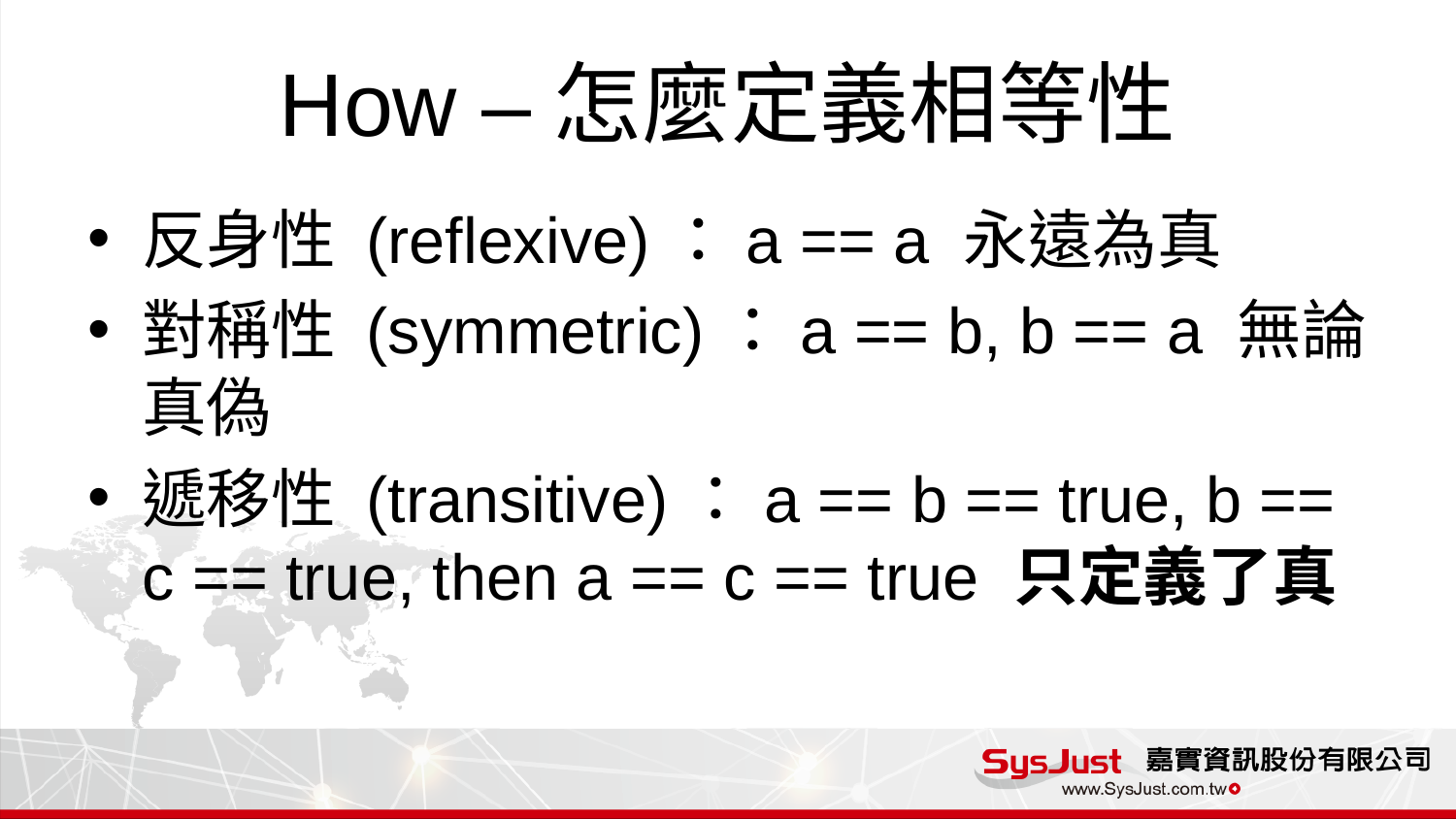

# How –怎麼定義相等性
反身性 (reflexive)：a == a 永遠為真
對稱性 (symmetric)：a == b, b == a 無論真偽
遞移性 (transitive)：a == b == true, b == c == true, then a == c == true 只定義了真